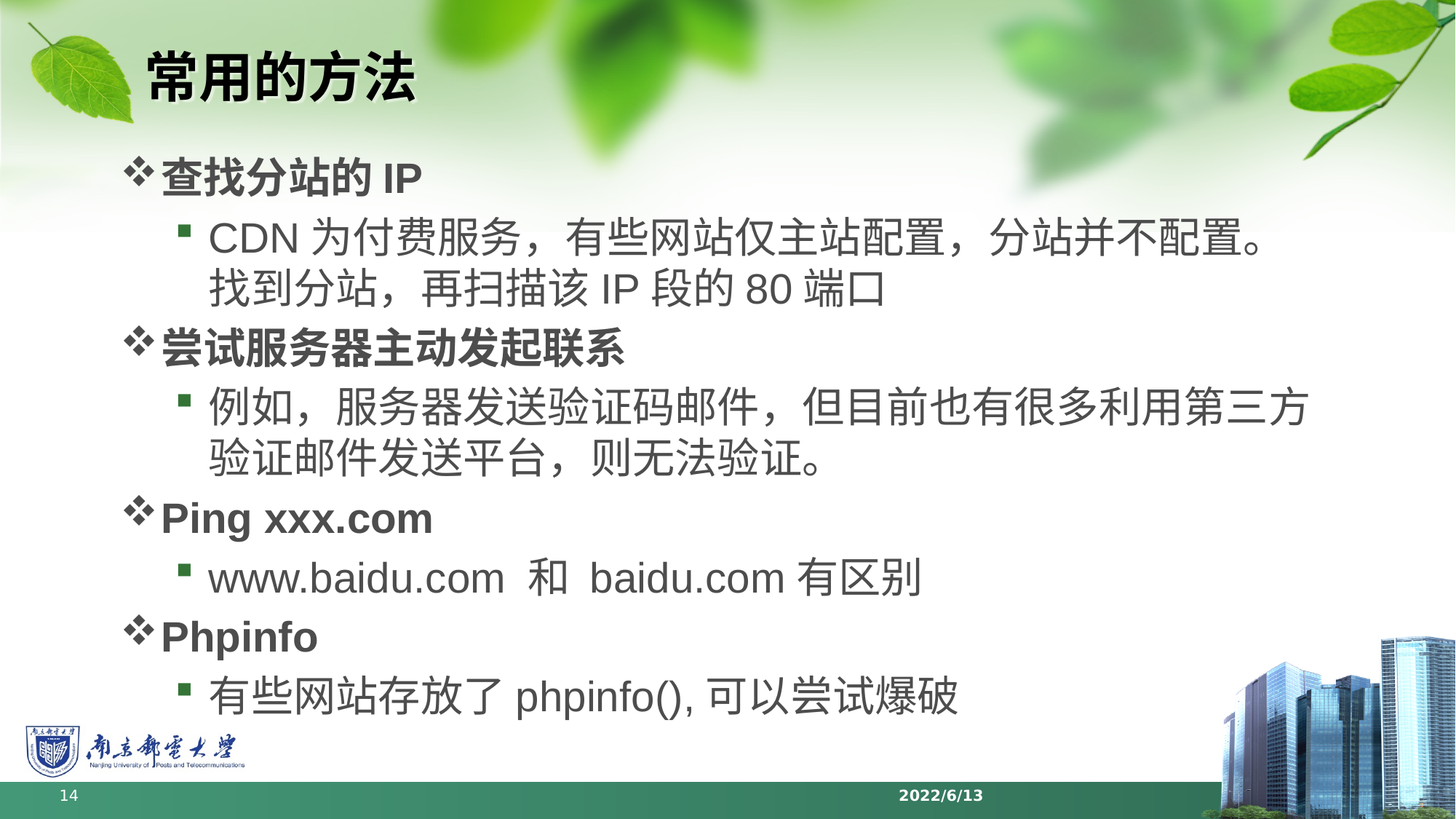

# 常用的方法
查找分站的IP
CDN为付费服务，有些网站仅主站配置，分站并不配置。找到分站，再扫描该IP段的80端口
尝试服务器主动发起联系
例如，服务器发送验证码邮件，但目前也有很多利用第三方验证邮件发送平台，则无法验证。
Ping xxx.com
www.baidu.com 和 baidu.com有区别
Phpinfo
有些网站存放了phpinfo(),可以尝试爆破
14
2022/6/13